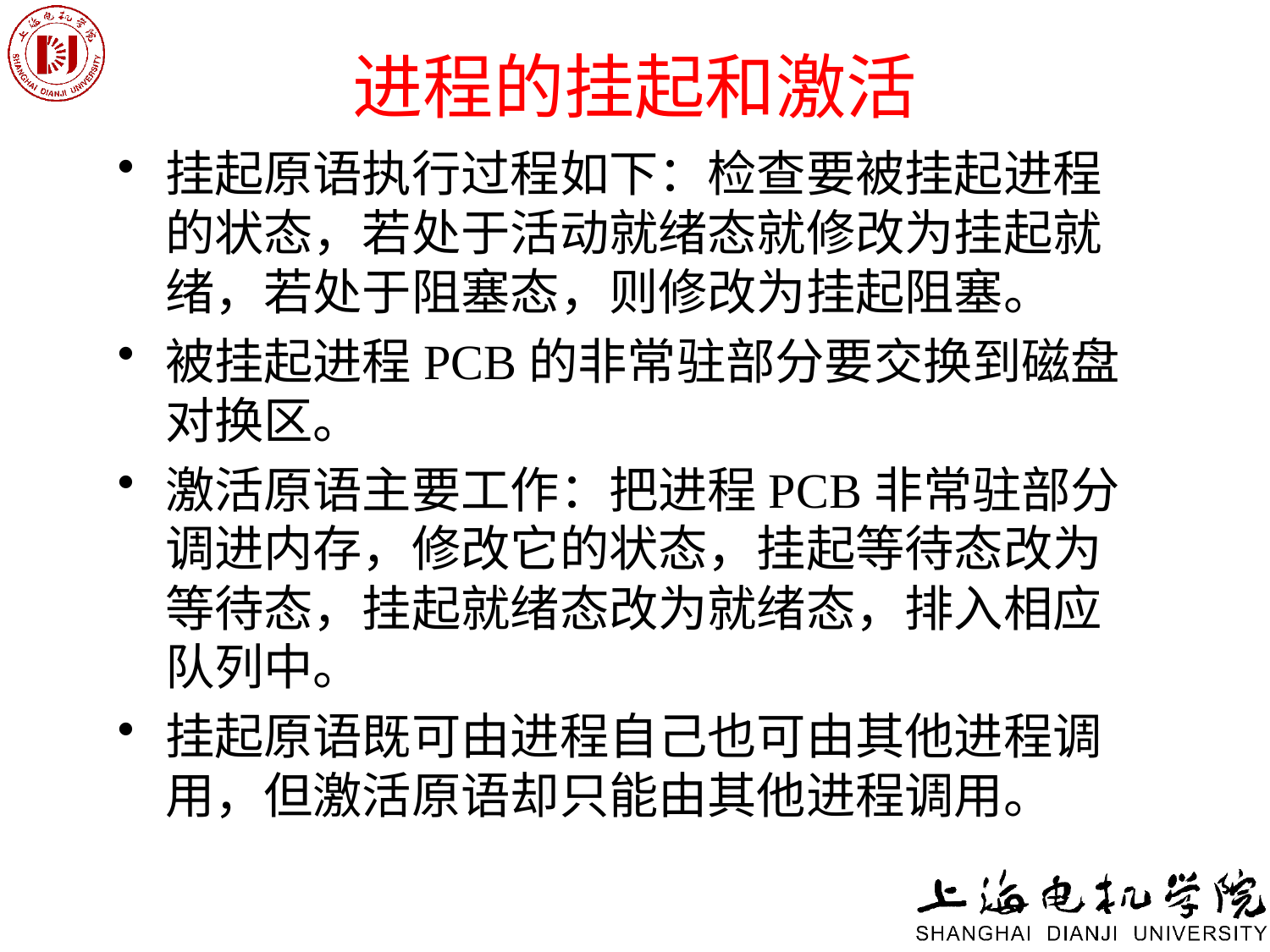

# 进程的挂起和激活
挂起原语执行过程如下：检查要被挂起进程的状态，若处于活动就绪态就修改为挂起就绪，若处于阻塞态，则修改为挂起阻塞。
被挂起进程PCB的非常驻部分要交换到磁盘对换区。
激活原语主要工作：把进程PCB非常驻部分调进内存，修改它的状态，挂起等待态改为等待态，挂起就绪态改为就绪态，排入相应队列中。
挂起原语既可由进程自己也可由其他进程调用，但激活原语却只能由其他进程调用。